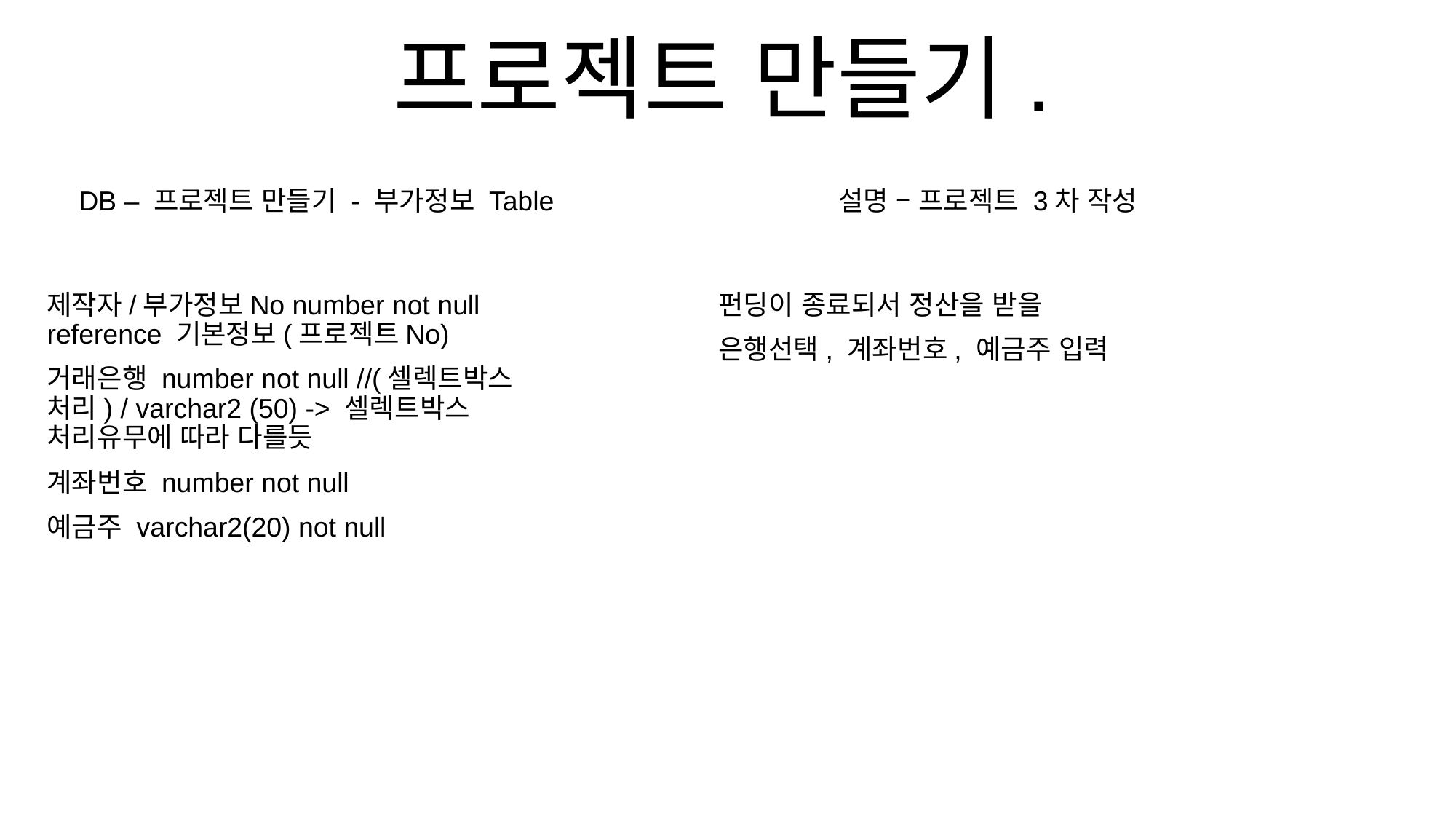

# 프로젝트 만들기.
DB – 프로젝트 만들기 - 부가정보 Table
설명 – 프로젝트 3차 작성
제작자/부가정보No number not null reference 기본정보(프로젝트No)
거래은행 number not null //(셀렉트박스 처리) / varchar2 (50) -> 셀렉트박스 처리유무에 따라 다를듯
계좌번호 number not null
예금주 varchar2(20) not null
펀딩이 종료되서 정산을 받을
은행선택, 계좌번호, 예금주 입력